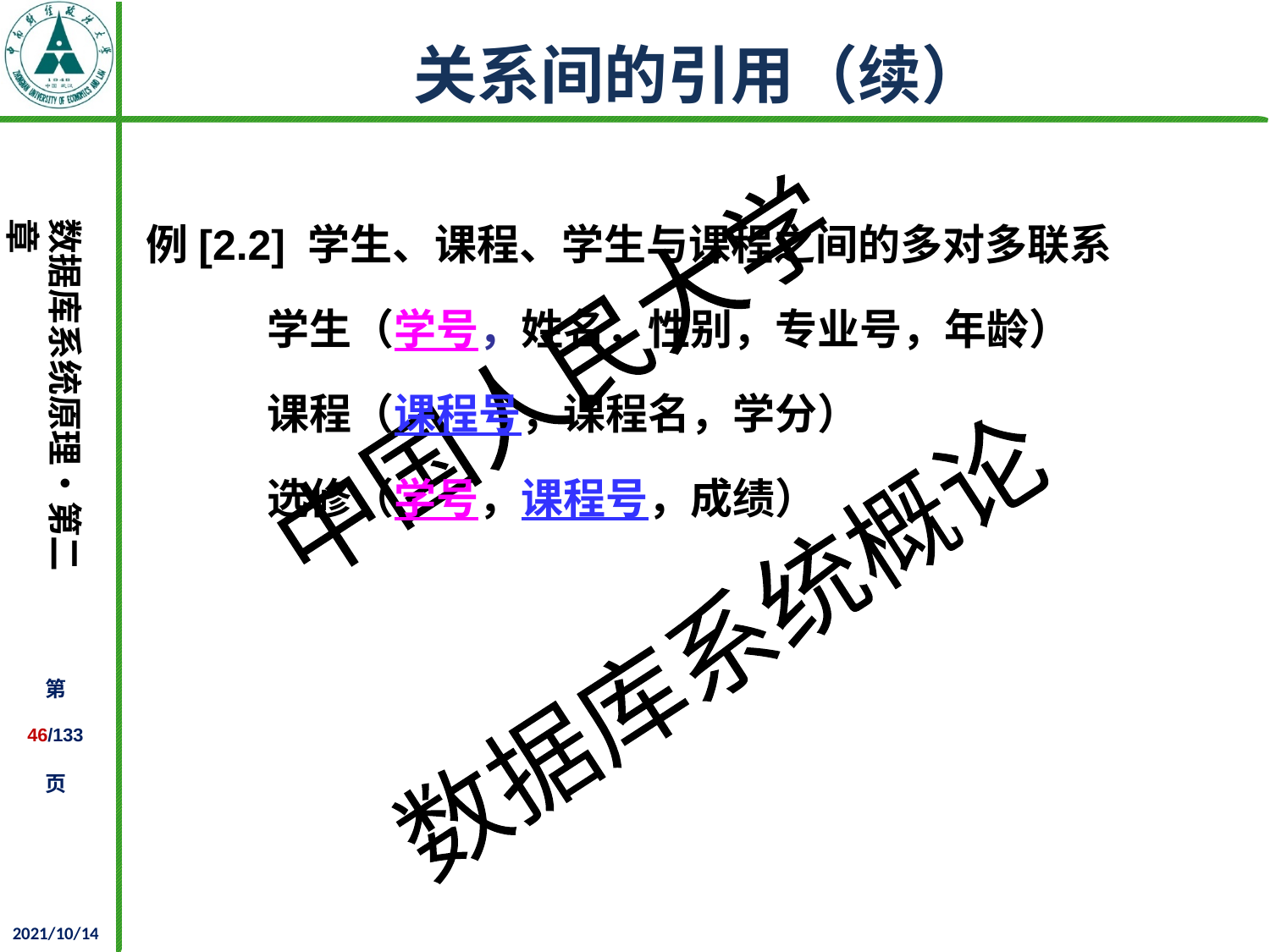

# 关系间的引用（续）
例[2.2] 学生、课程、学生与课程之间的多对多联系
     学生（学号，姓名，性别，专业号，年龄）
     课程（课程号，课程名，学分）
     选修（学号，课程号，成绩）

2021/10/14